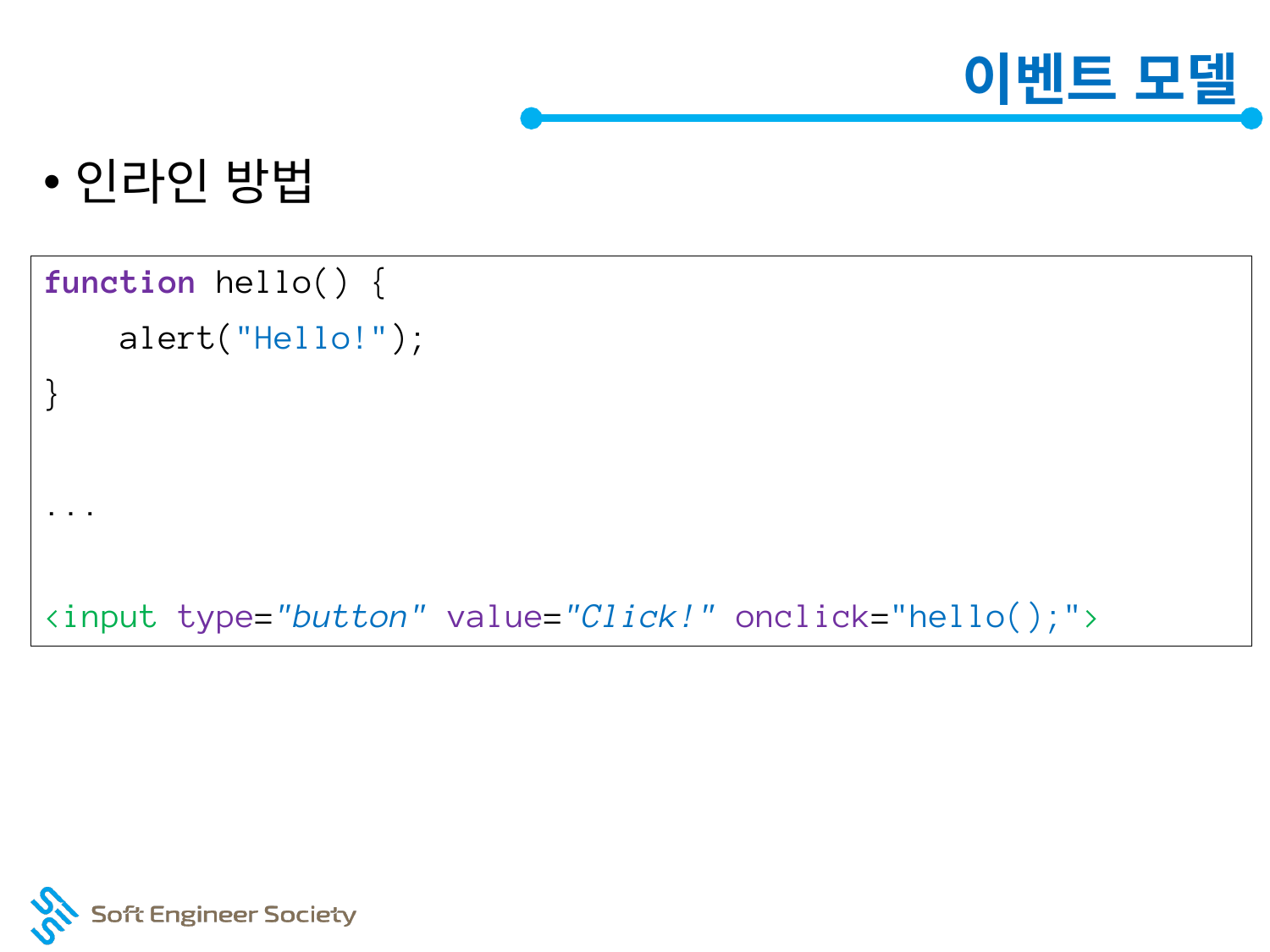

# 이벤트 모델
인라인 방법
function hello() {
    alert("Hello!");
}

...

<input type="button" value="Click!" onclick="hello();">